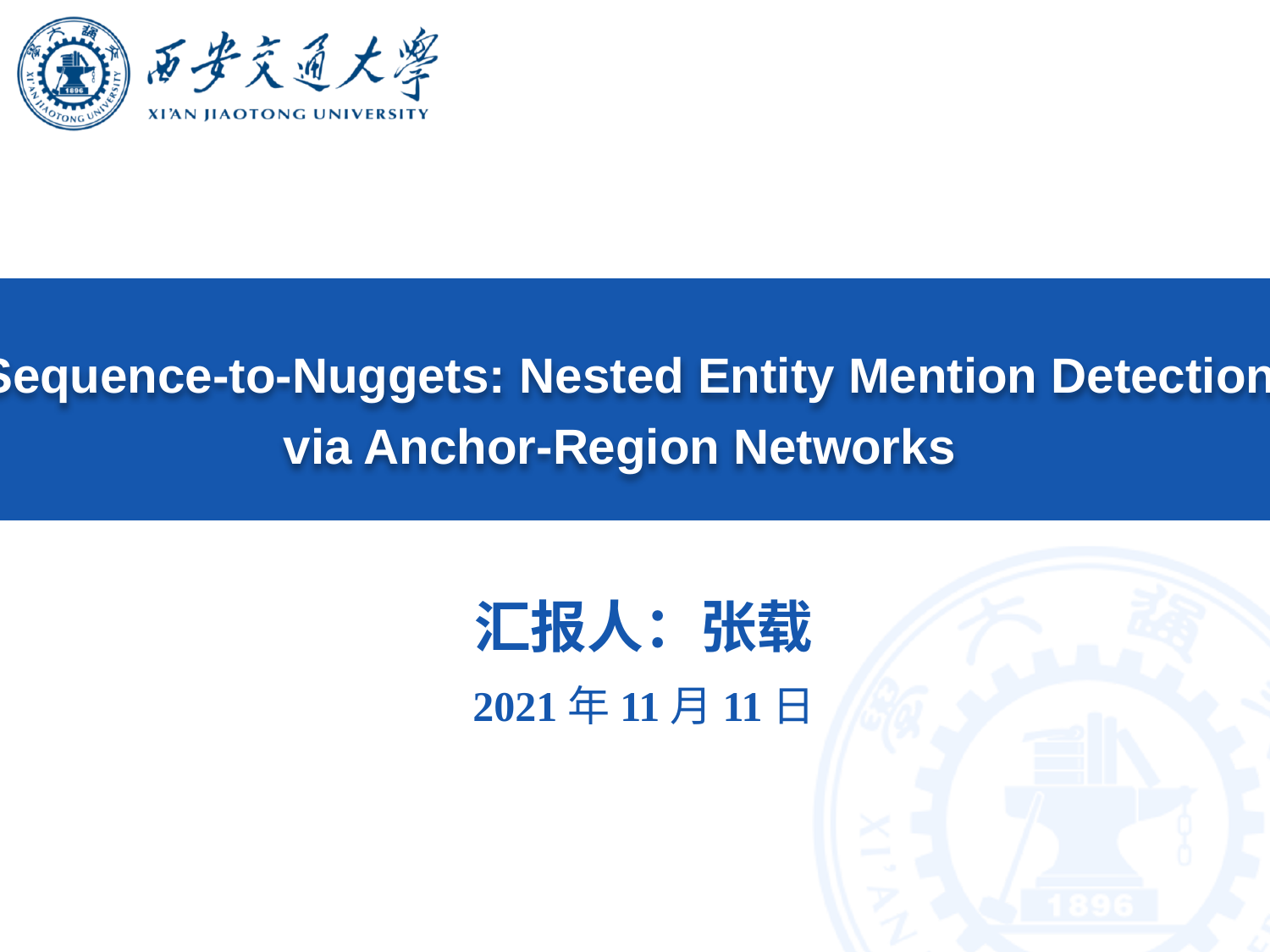

Sequence-to-Nuggets: Nested Entity Mention Detection via Anchor-Region Networks
汇报人：张载
2021年11月11日